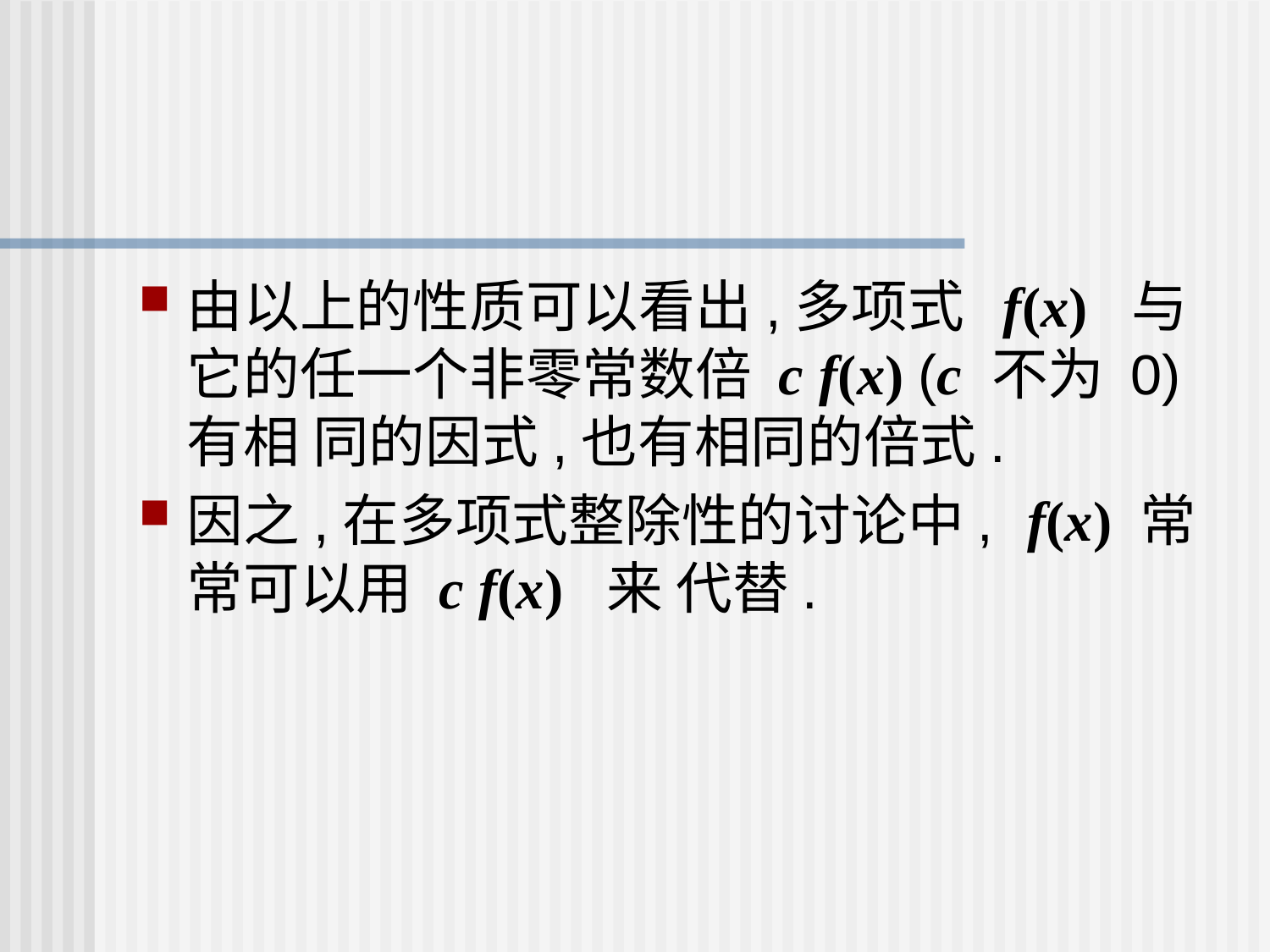

由以上的性质可以看出,多项式  f(x)  与它的任一个非零常数倍 c f(x) (c 不为 0)  有相 同的因式,也有相同的倍式.
因之,在多项式整除性的讨论中,  f(x) 常常可以用 c f(x)  来 代替.